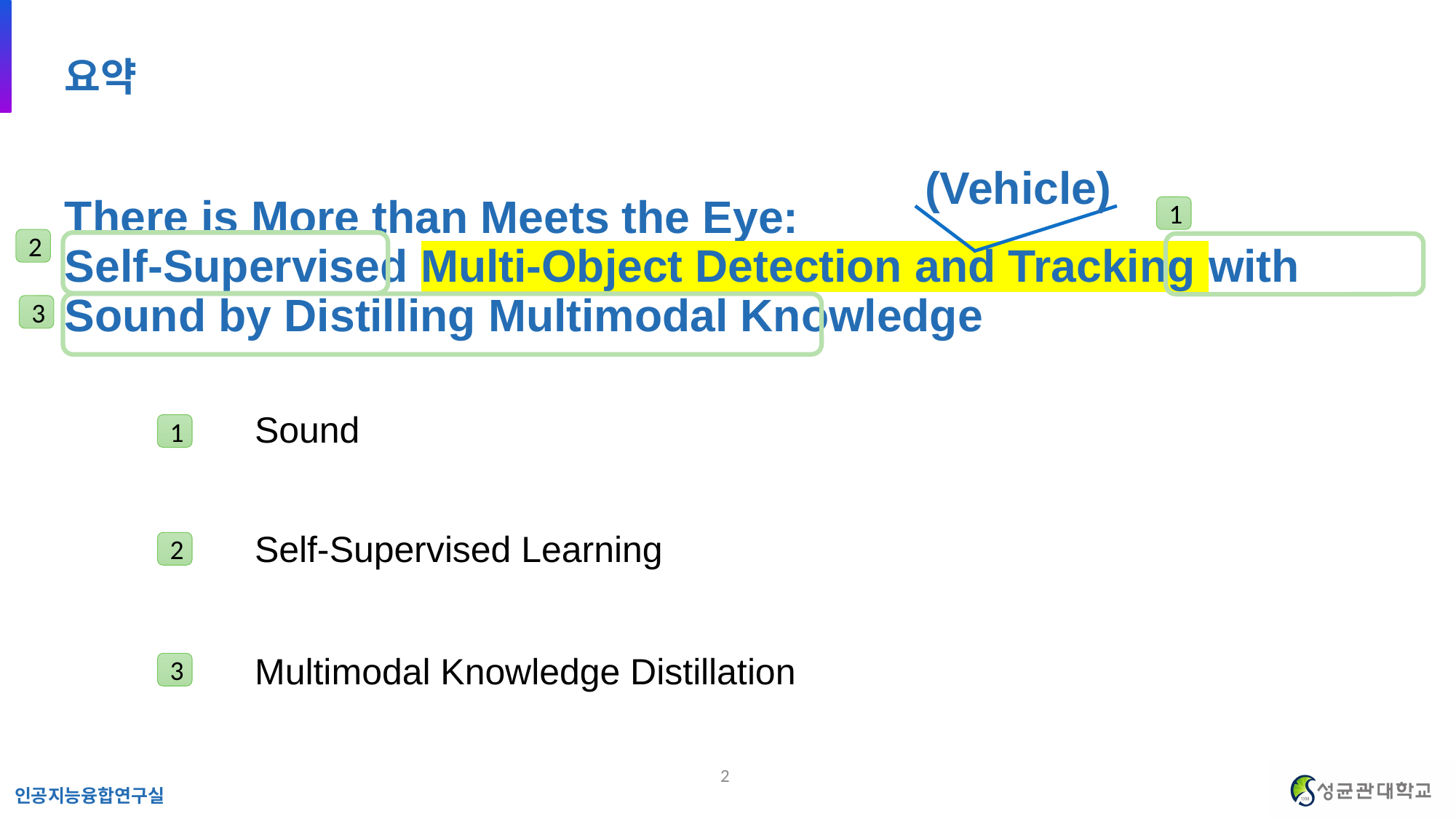

요약
(Vehicle)
There is More than Meets the Eye:
Self-Supervised Multi-Object Detection and Tracking with Sound by Distilling Multimodal Knowledge
1
2

3
Sound
1
Self-Supervised Learning
2
Multimodal Knowledge Distillation
3
2